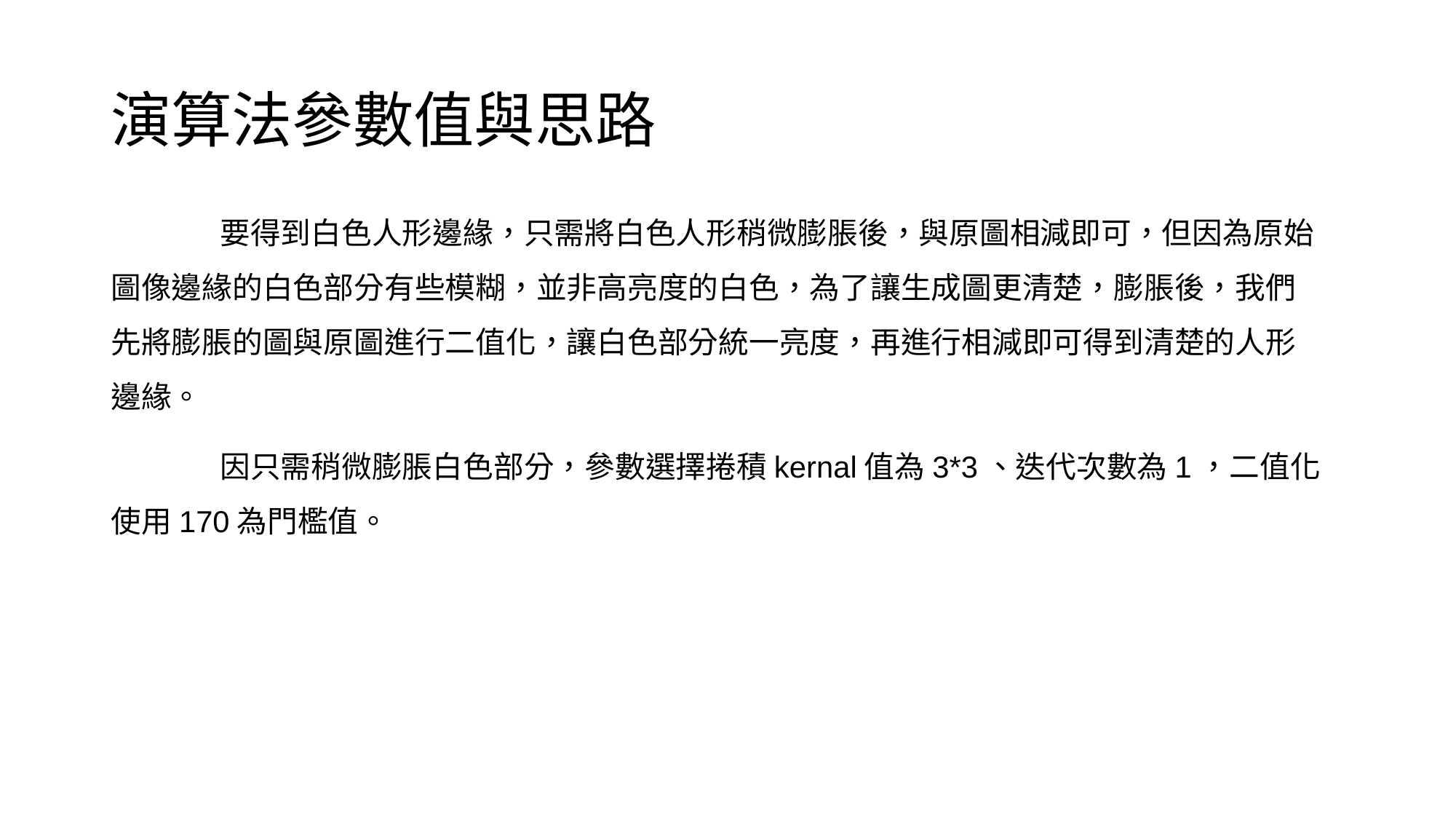

# 演算法參數值與思路
	要得到白色人形邊緣，只需將白色人形稍微膨脹後，與原圖相減即可，但因為原始圖像邊緣的白色部分有些模糊，並非高亮度的白色，為了讓生成圖更清楚，膨脹後，我們先將膨脹的圖與原圖進行二值化，讓白色部分統一亮度，再進行相減即可得到清楚的人形邊緣。
	因只需稍微膨脹白色部分，參數選擇捲積kernal值為3*3、迭代次數為1，二值化使用170為門檻值。